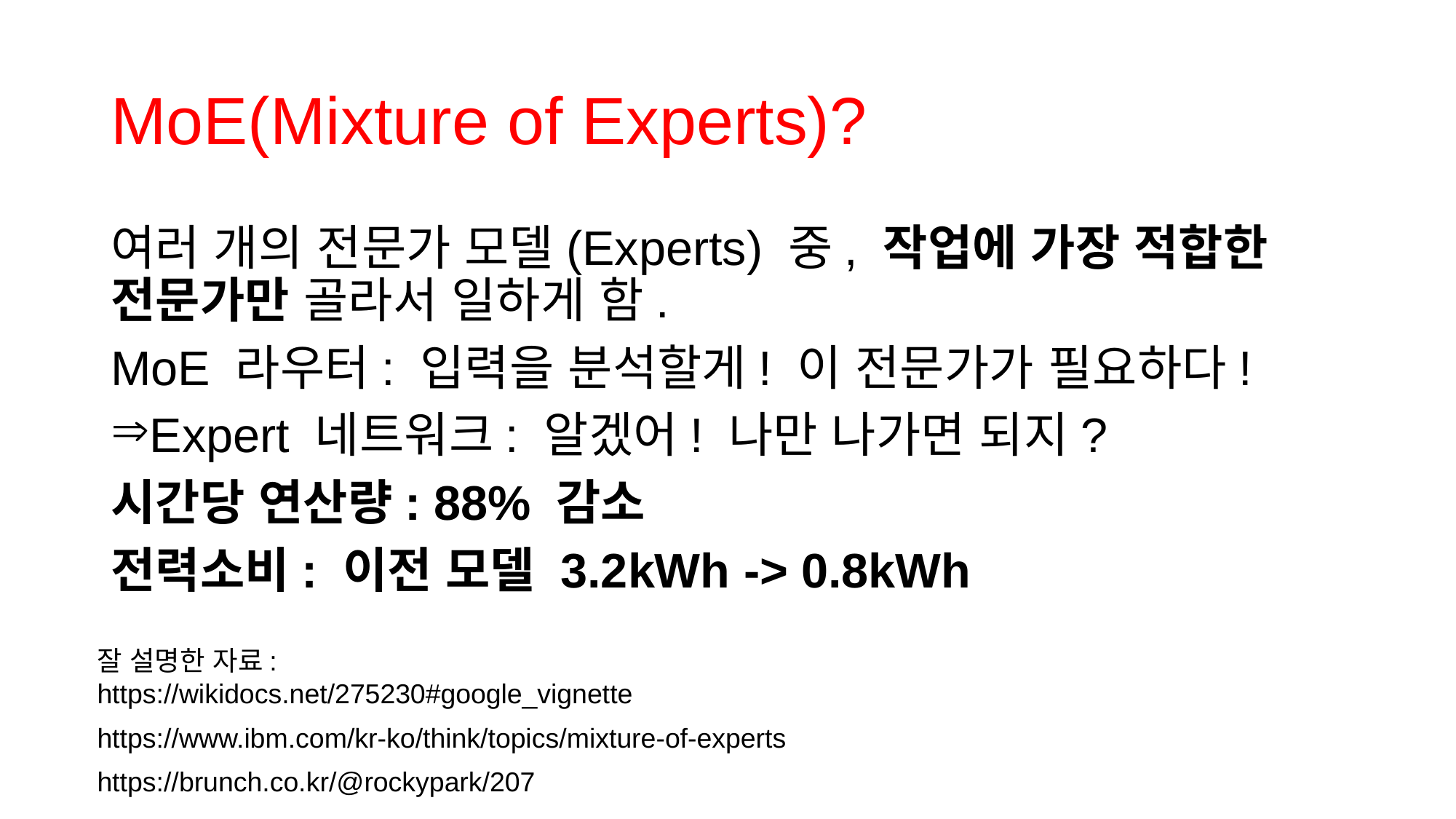

# MoE(Mixture of Experts)?
여러 개의 전문가 모델(Experts) 중, 작업에 가장 적합한 전문가만 골라서 일하게 함.
MoE 라우터: 입력을 분석할게! 이 전문가가 필요하다!
Expert 네트워크: 알겠어! 나만 나가면 되지?
시간당 연산량: 88% 감소
전력소비: 이전 모델 3.2kWh -> 0.8kWh
잘 설명한 자료:
https://wikidocs.net/275230#google_vignette
https://www.ibm.com/kr-ko/think/topics/mixture-of-experts
https://brunch.co.kr/@rockypark/207